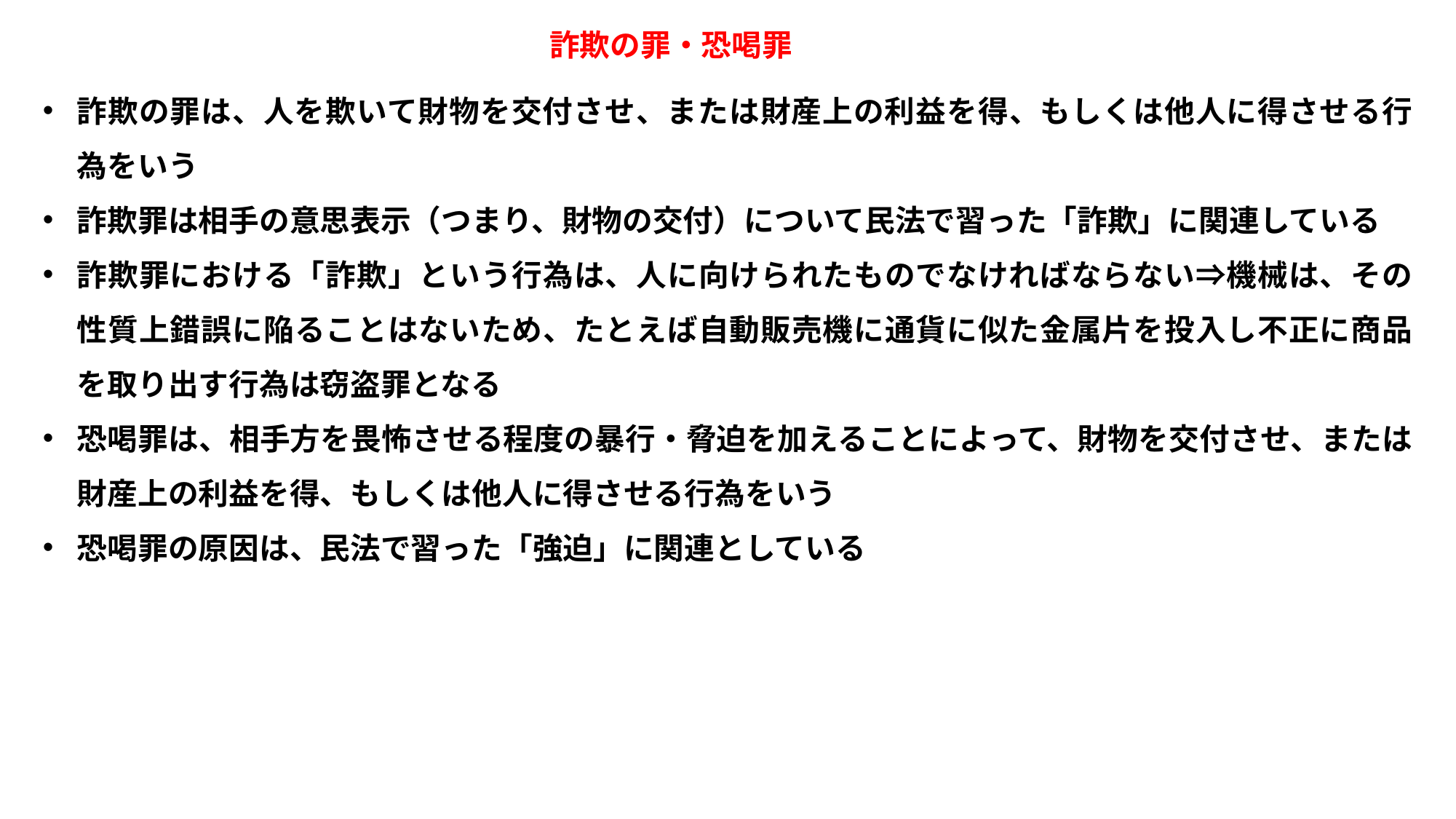

詐欺の罪・恐喝罪
詐欺の罪は、人を欺いて財物を交付させ、または財産上の利益を得、もしくは他人に得させる行為をいう
詐欺罪は相手の意思表示（つまり、財物の交付）について民法で習った「詐欺」に関連している
詐欺罪における「詐欺」という行為は、人に向けられたものでなければならない⇒機械は、その性質上錯誤に陥ることはないため、たとえば自動販売機に通貨に似た金属片を投入し不正に商品を取り出す行為は窃盗罪となる
恐喝罪は、相手方を畏怖させる程度の暴行・脅迫を加えることによって、財物を交付させ、または財産上の利益を得、もしくは他人に得させる行為をいう
恐喝罪の原因は、民法で習った「強迫」に関連としている